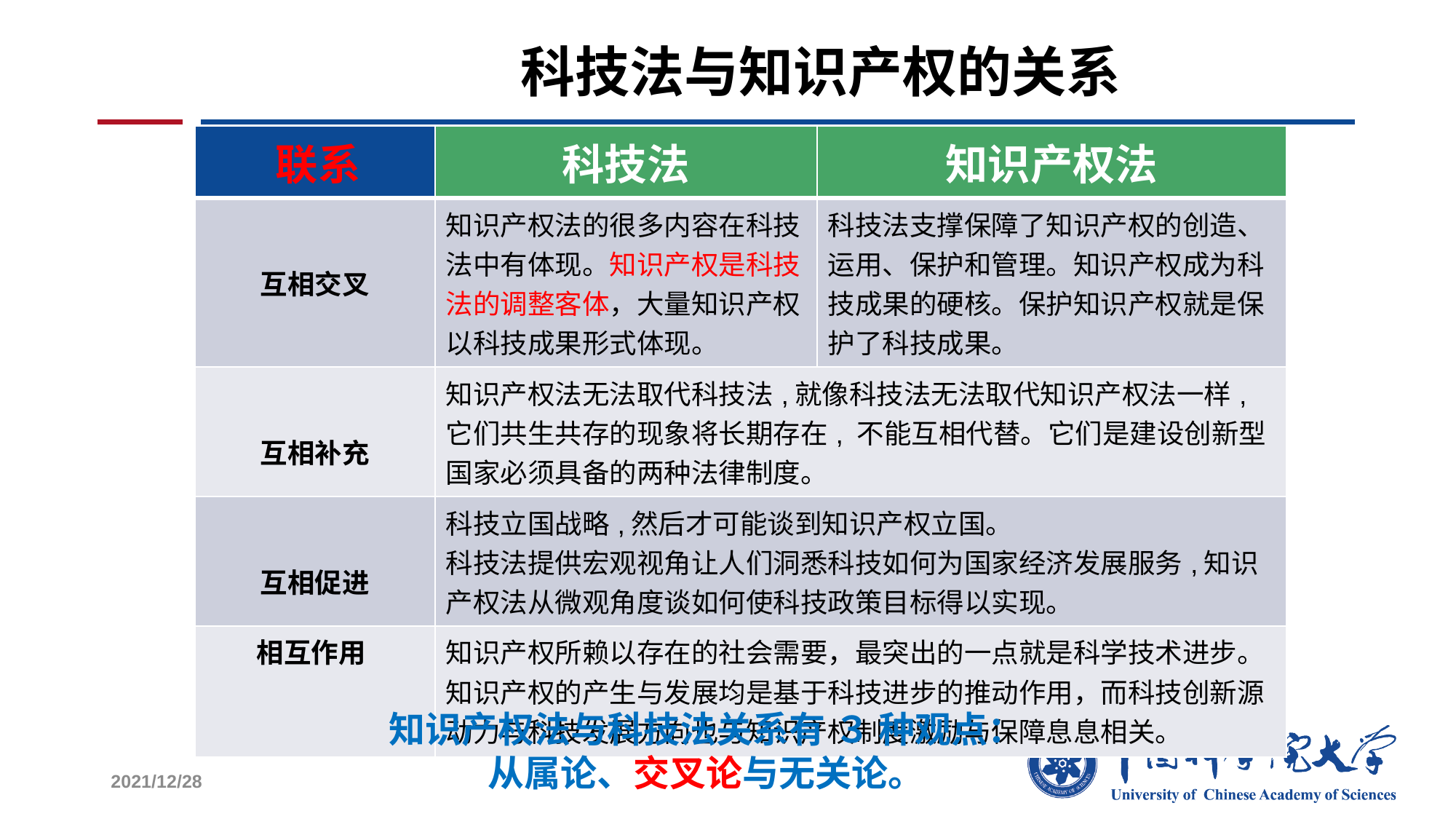

# 科技法与知识产权的关系
| 联系 | 科技法 | 知识产权法 |
| --- | --- | --- |
| 互相交叉 | 知识产权法的很多内容在科技法中有体现。知识产权是科技法的调整客体，大量知识产权以科技成果形式体现。 | 科技法支撑保障了知识产权的创造、运用、保护和管理。知识产权成为科技成果的硬核。保护知识产权就是保护了科技成果。 |
| 互相补充 | 知识产权法无法取代科技法,就像科技法无法取代知识产权法一样,它们共生共存的现象将长期存在, 不能互相代替。它们是建设创新型国家必须具备的两种法律制度。 |  |
| 互相促进 | 科技立国战略,然后才可能谈到知识产权立国。 科技法提供宏观视角让人们洞悉科技如何为国家经济发展服务,知识产权法从微观角度谈如何使科技政策目标得以实现。 |  |
| 相互作用 | 知识产权所赖以存在的社会需要，最突出的一点就是科学技术进步。知识产权的产生与发展均是基于科技进步的推动作用，而科技创新源动力与科技发展方向也与知识产权制度激励与保障息息相关。 |  |
知识产权法与科技法关系有 ３ 种观点：
从属论、交叉论与无关论。
2021/12/28